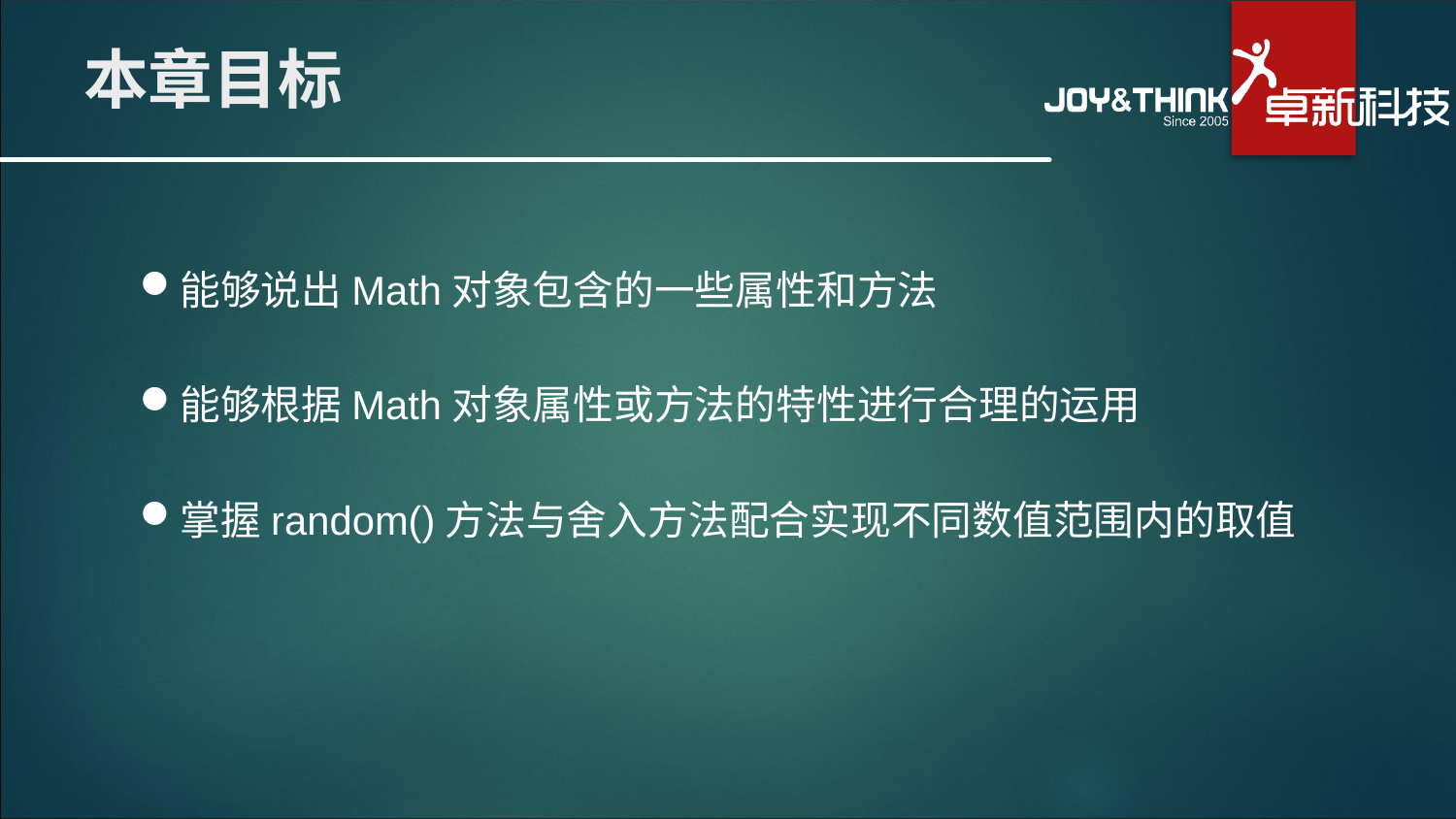

# 本章目标
能够说出Math对象包含的一些属性和方法
能够根据Math对象属性或方法的特性进行合理的运用
掌握random()方法与舍入方法配合实现不同数值范围内的取值